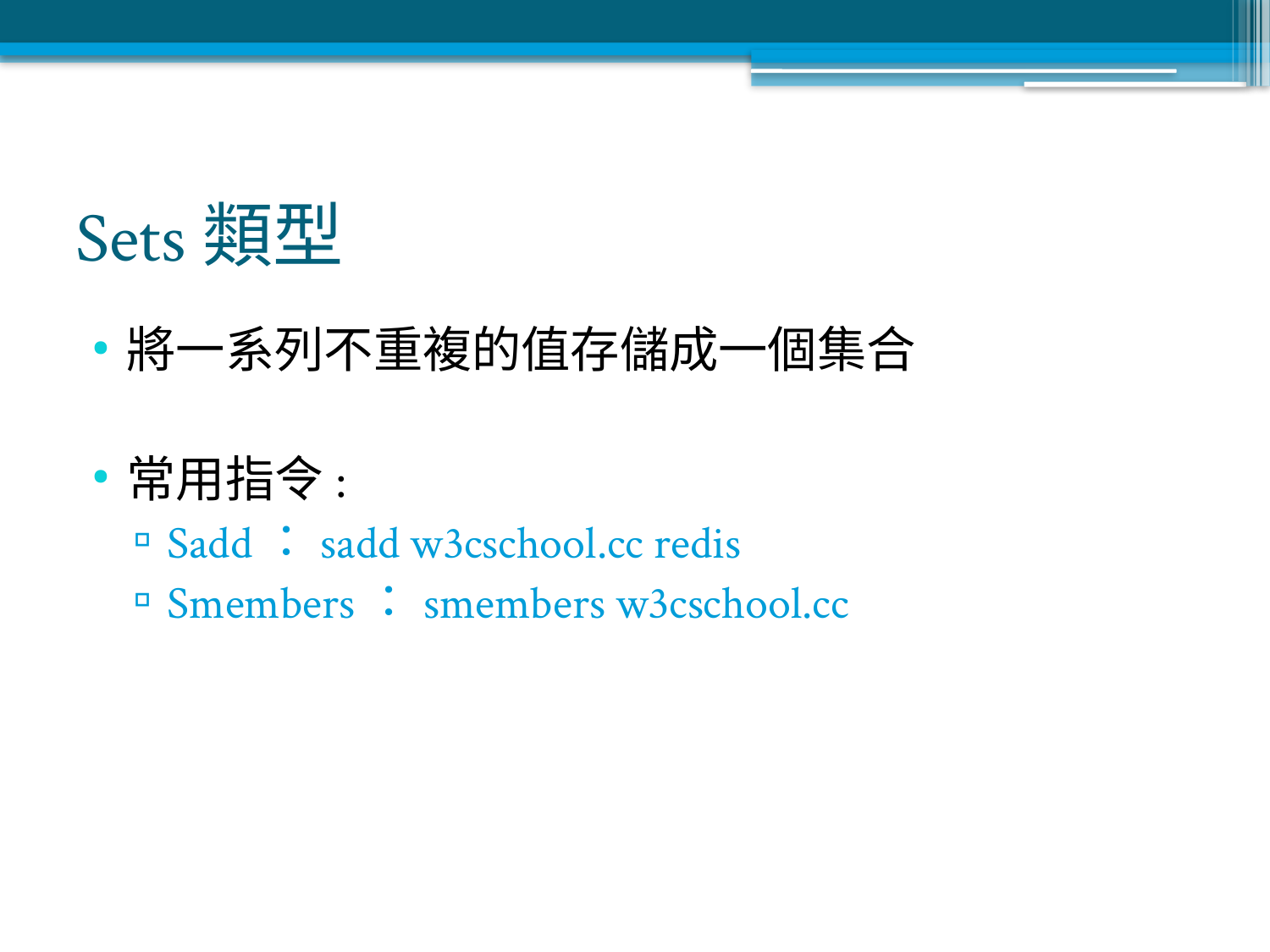

# Sets類型
將一系列不重複的值存儲成一個集合

常用指令:
Sadd：sadd w3cschool.cc redis
Smembers：smembers w3cschool.cc